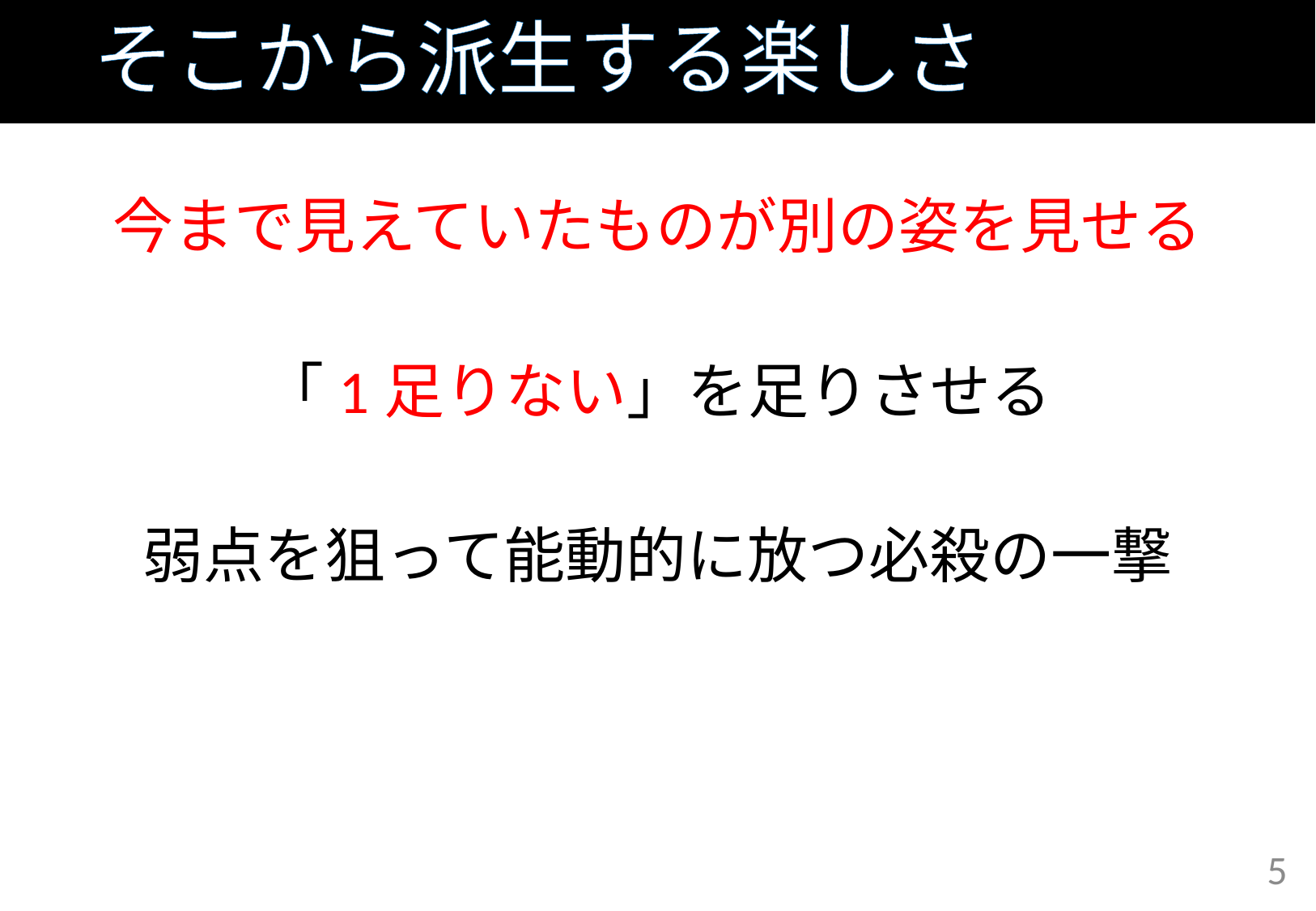

# そこから派生する楽しさ
今まで見えていたものが別の姿を見せる

「1足りない」を足りさせる

弱点を狙って能動的に放つ必殺の一撃
5